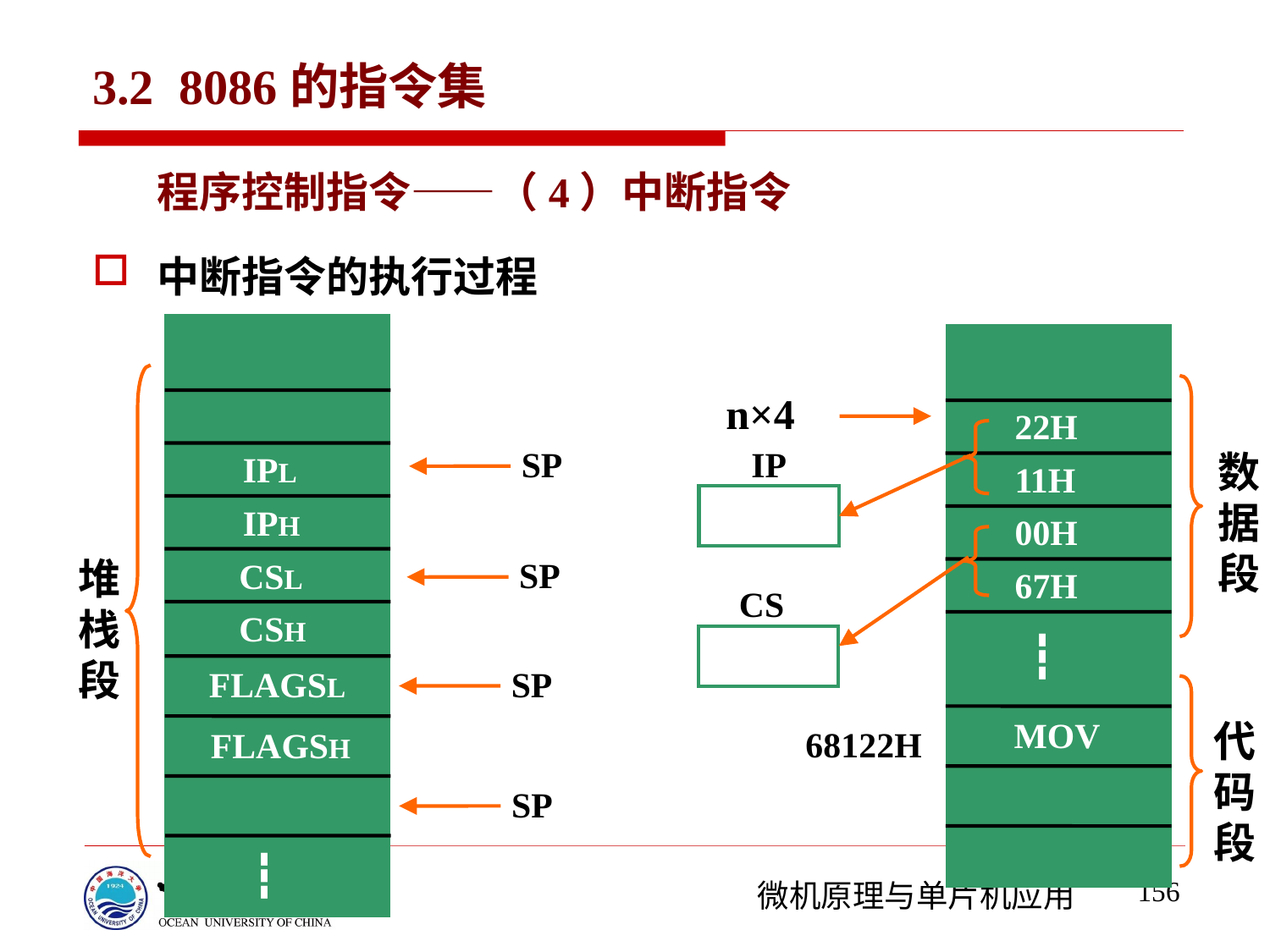

# 3.2  8086的指令集
程序控制指令——（4）中断指令
中断指令的执行过程

n×4

22H

SP
IP
数据段
IPL

11H

IPH

00H

堆栈段
SP
CSL

67H

CS

CSH

┇

FLAGSL
SP

MOV
代码段

68122H
FLAGSH

SP

┇
156